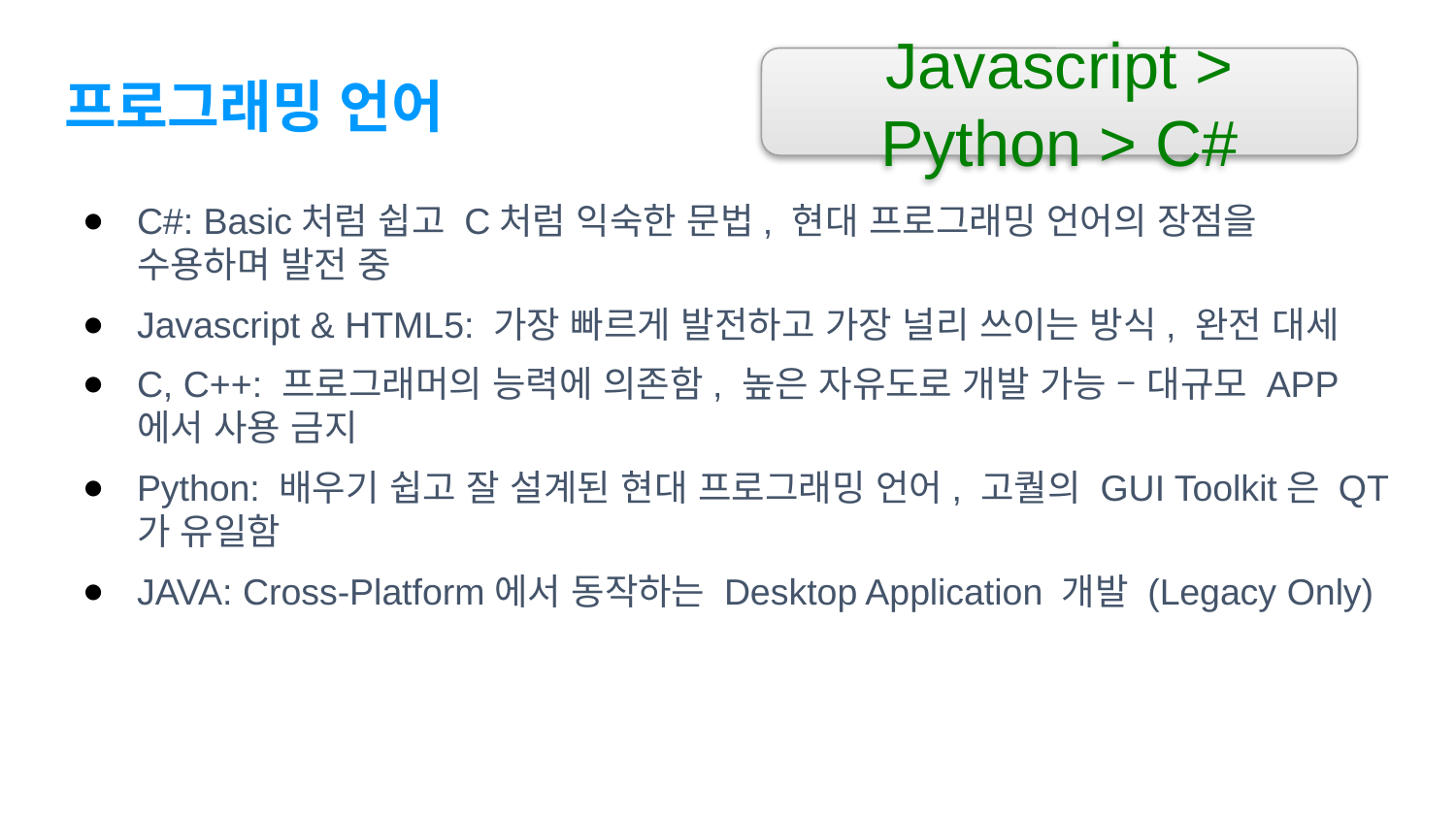

Javascript > Python > C#
# 프로그래밍 언어
C#: Basic처럼 쉽고 C처럼 익숙한 문법, 현대 프로그래밍 언어의 장점을 수용하며 발전 중
Javascript & HTML5: 가장 빠르게 발전하고 가장 널리 쓰이는 방식, 완전 대세
C, C++: 프로그래머의 능력에 의존함, 높은 자유도로 개발 가능 – 대규모 APP에서 사용 금지
Python: 배우기 쉽고 잘 설계된 현대 프로그래밍 언어, 고퀄의 GUI Toolkit은 QT가 유일함
JAVA: Cross-Platform에서 동작하는 Desktop Application 개발 (Legacy Only)